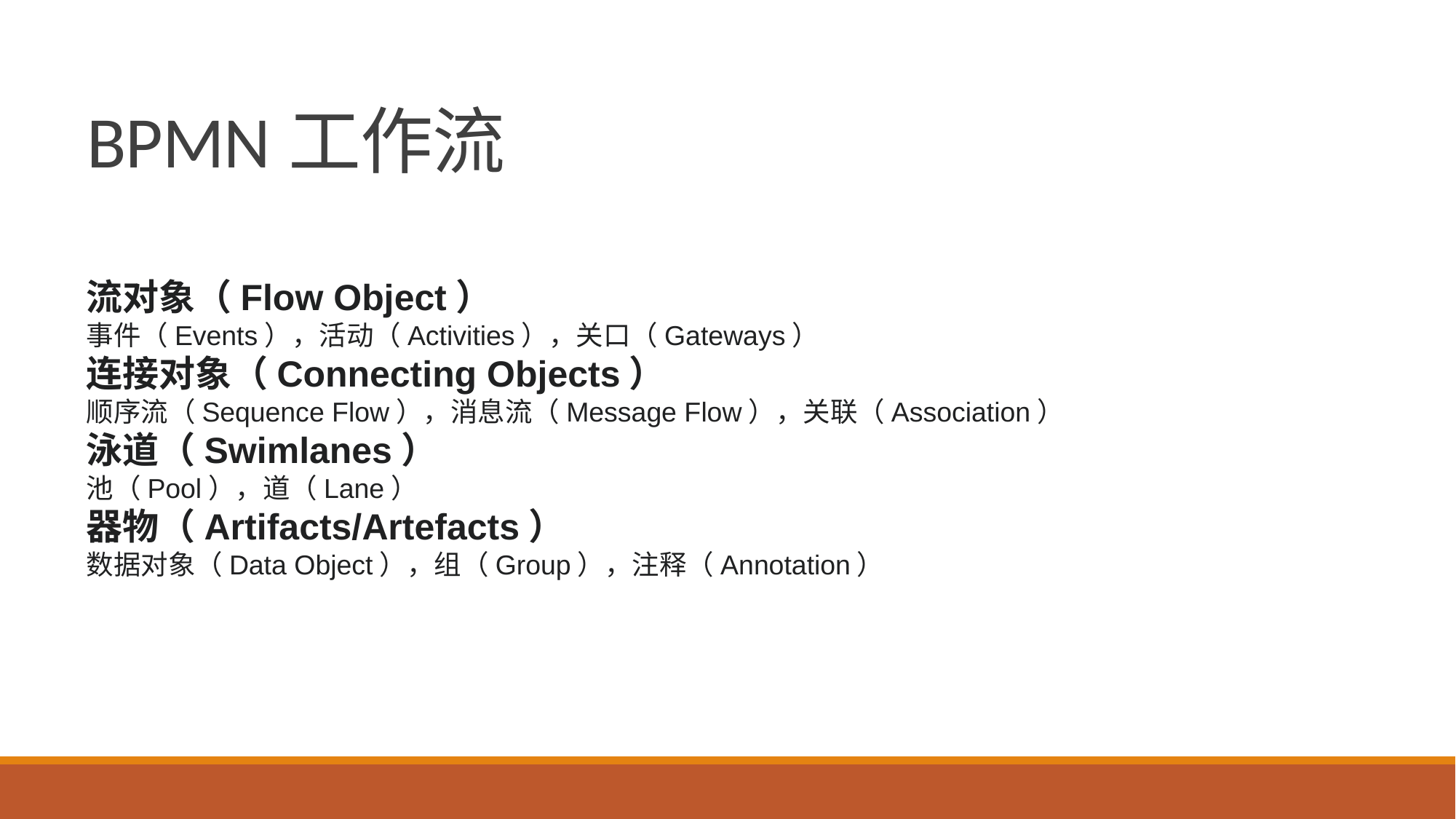

# BPMN工作流

流对象（Flow Object）
事件（Events），活动（Activities），关口（Gateways）
连接对象（Connecting Objects）
顺序流（Sequence Flow），消息流（Message Flow），关联（Association）
泳道（Swimlanes）
池（Pool），道（Lane）
器物（Artifacts/Artefacts）
数据对象（Data Object），组（Group），注释（Annotation）